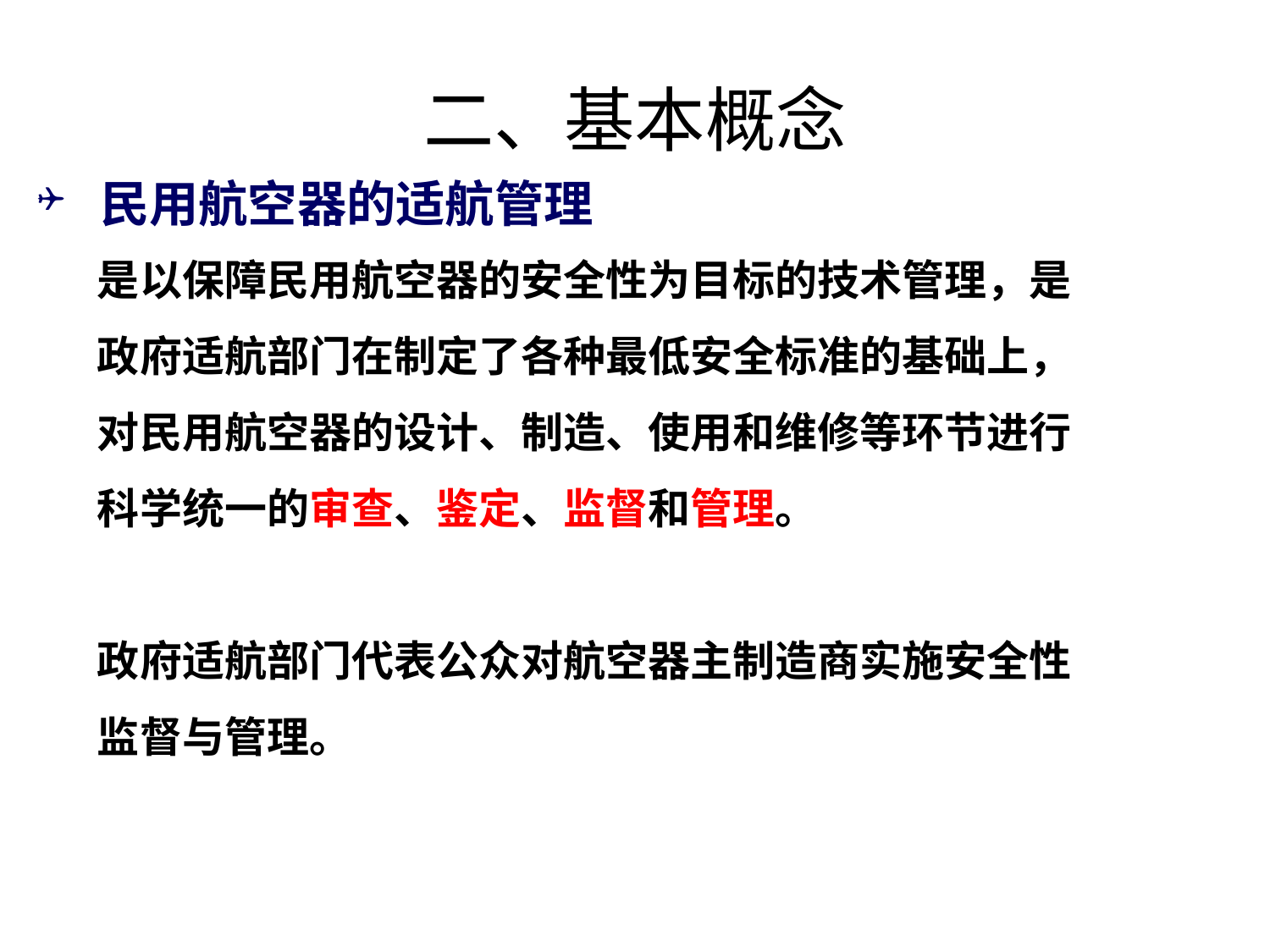

# 二、基本概念
民用航空器的适航管理
是以保障民用航空器的安全性为目标的技术管理，是政府适航部门在制定了各种最低安全标准的基础上，对民用航空器的设计、制造、使用和维修等环节进行科学统一的审查、鉴定、监督和管理。

政府适航部门代表公众对航空器主制造商实施安全性监督与管理。